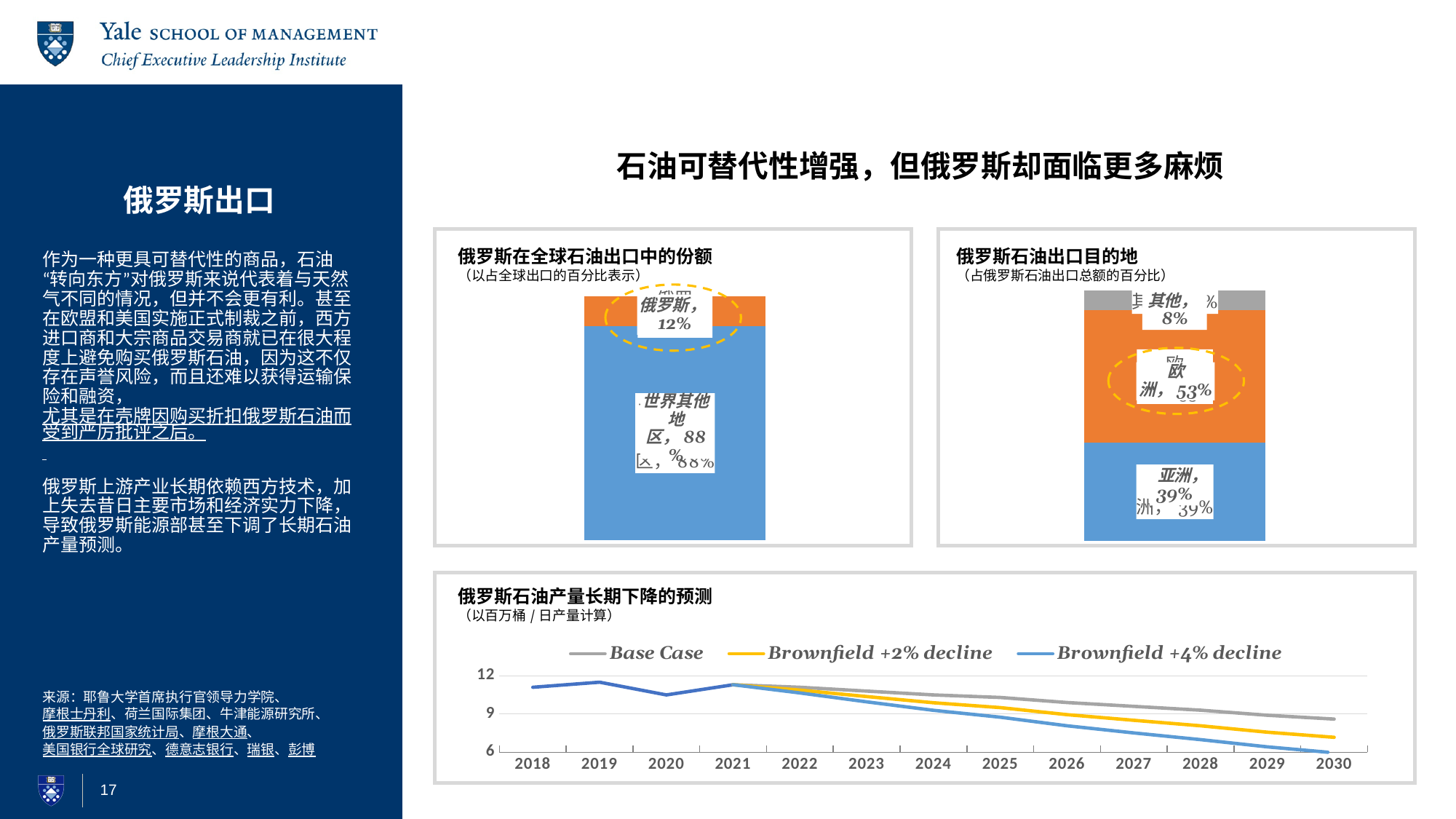

# 俄罗斯出口
石油可替代性增强，但俄罗斯却面临更多麻烦

作为一种更具可替代性的商品，石油“转向东方”对俄罗斯来说代表着与天然气不同的情况，但并不会更有利。甚至在欧盟和美国实施正式制裁之前，西方进口商和大宗商品交易商就已在很大程度上避免购买俄罗斯石油，因为这不仅存在声誉风险，而且还难以获得运输保险和融资，尤其是在壳牌因购买折扣俄罗斯石油而受到严厉批评之后。
俄罗斯上游产业长期依赖西方技术，加上失去昔日主要市场和经济实力下降，导致俄罗斯能源部甚至下调了长期石油产量预测。
俄罗斯在全球石油出口中的份额
（以占全球出口的百分比表示）
俄罗斯石油出口目的地
（占俄罗斯石油出口总额的百分比）

### Chart

| Category |  |  |
|---|---|---|

### Chart

| Category | Asia | Europe | Other |
|---|---|---|---|
其他，8%
欧洲，53%
亚洲，39%
俄罗斯，12%
世界其他地区，88%

俄罗斯石油产量长期下降的预测
（以百万桶/日产量计算）
来源：耶鲁大学首席执行官领导力学院、摩根士丹利、荷兰国际集团、牛津能源研究所、俄罗斯联邦国家统计局、摩根大通、美国银行全球研究、德意志银行、瑞银、彭博

### Chart

| Category | Historical Data | Base Case | Brownfield +2% decline | Brownfield +4% decline |
|---|---|---|---|---|
| 2018 | 11.1 | None | None | None |
| 2019 | 11.5 | None | None | None |
| 2020 | 10.5 | None | None | None |
| 2021 | 11.3 | 11.3 | 11.3 | 11.3 |
| 2022 | None | 11.100000000000001 | 10.878000000000002 | 10.656 |
| 2023 | None | 10.8 | 10.37232 | 9.953280000000001 |
| 2024 | None | 10.5 | 9.882515999999999 | 9.289728 |
| 2025 | None | 10.3 | 9.500392048 | 8.748269568 |
| 2026 | None | 9.899999999999999 | 8.948815888319997 | 8.072189706239998 |
| 2027 | None | 9.6 | 8.504086856294398 | 7.514474781081599 |
| 2028 | None | 9.3 | 8.073567459194495 | 6.988461546405888 |
| 2029 | None | 8.9 | 7.5717909009778905 | 6.420367252956119 |
| 2030 | None | 8.6 | 7.170230754319287 | 5.95579236409053 |
17